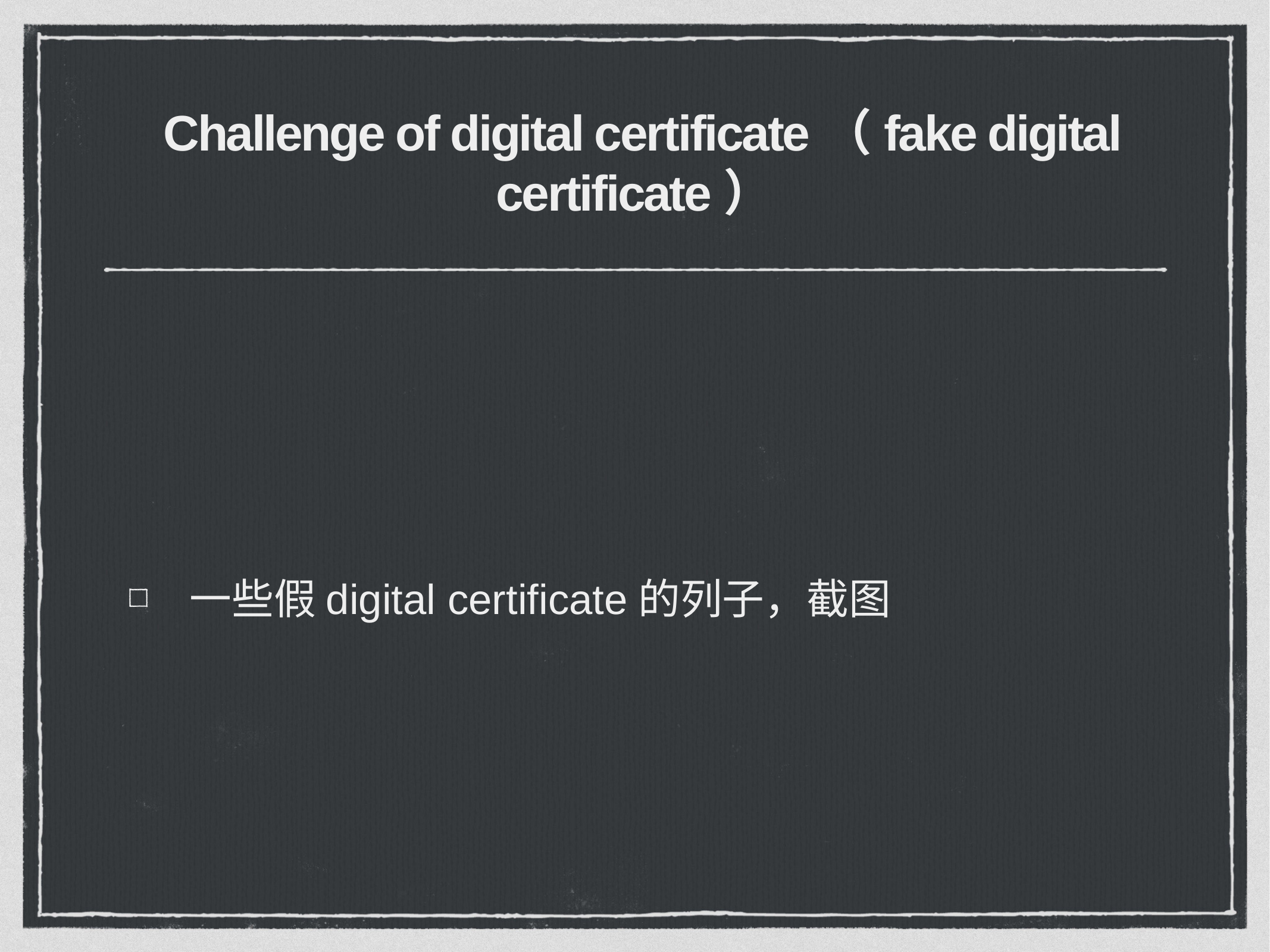

# Challenge of digital certificate（fake digital certificate）
一些假digital certificate的列子，截图